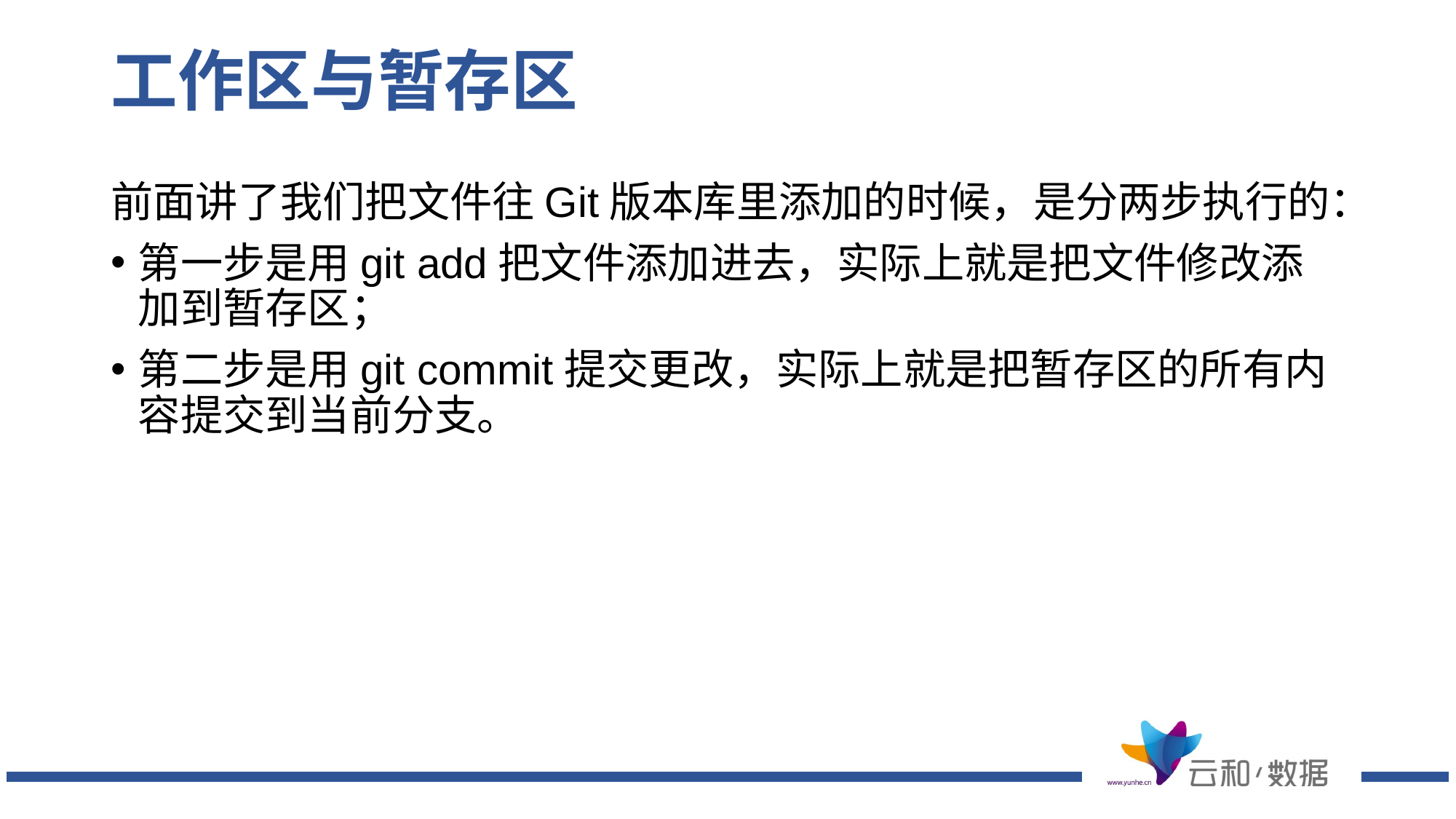

# 工作区与暂存区
前面讲了我们把文件往Git版本库里添加的时候，是分两步执行的：
第一步是用git add把文件添加进去，实际上就是把文件修改添加到暂存区；
第二步是用git commit提交更改，实际上就是把暂存区的所有内容提交到当前分支。